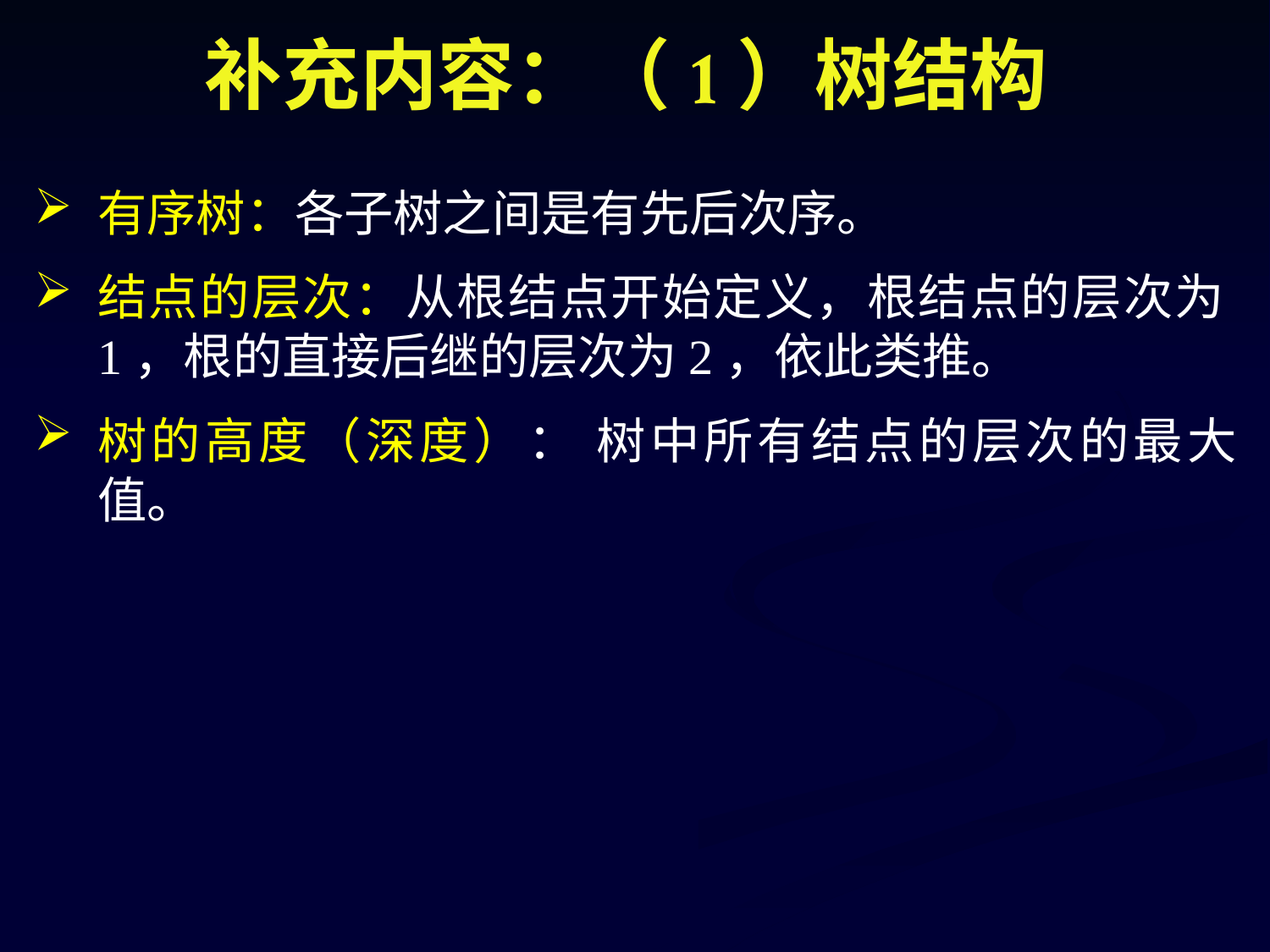

补充内容：（1）树结构
有序树：各子树之间是有先后次序。
结点的层次：从根结点开始定义，根结点的层次为1，根的直接后继的层次为2，依此类推。
树的高度（深度）： 树中所有结点的层次的最大值。